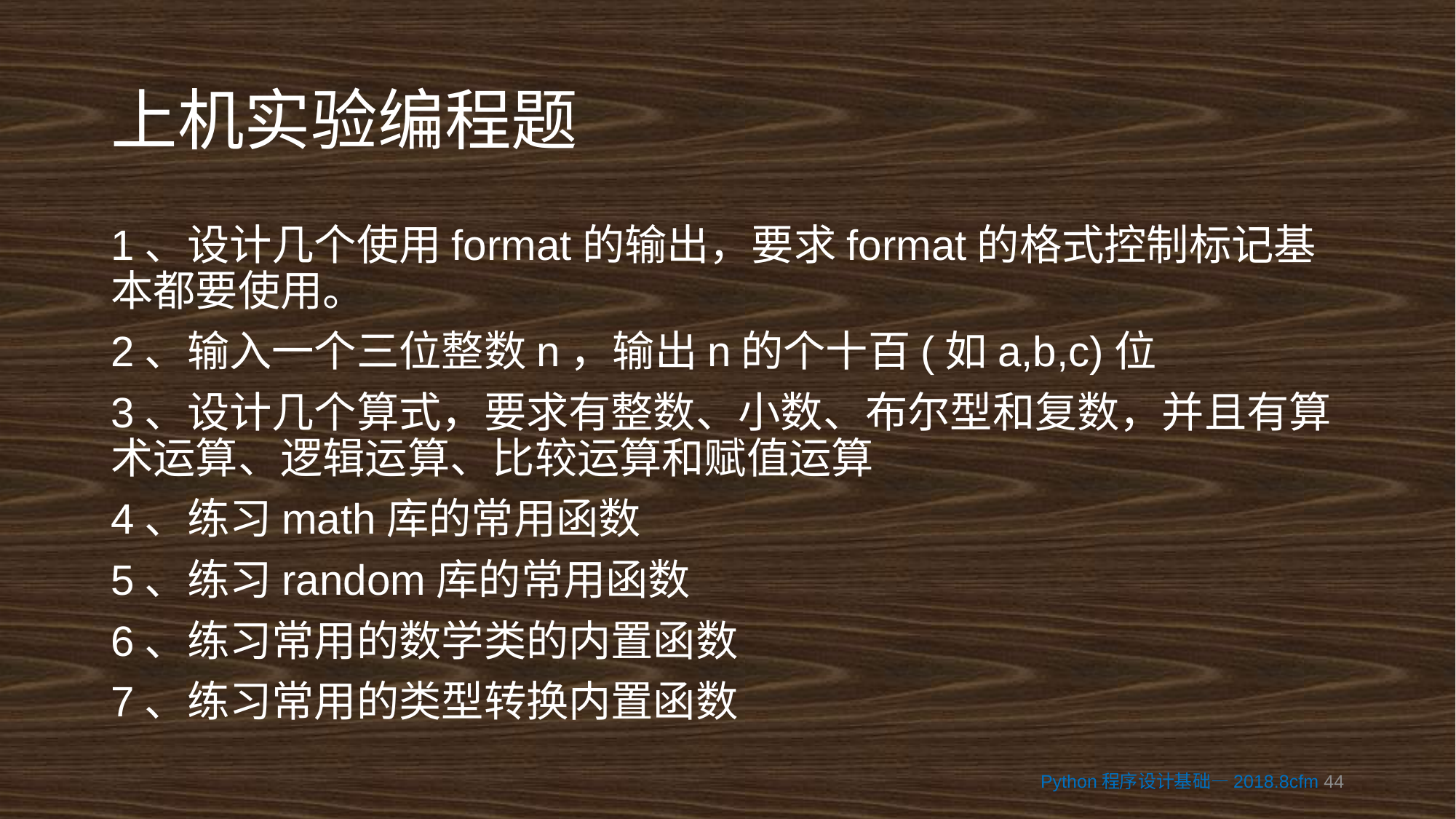

# 上机实验编程题
1、设计几个使用format的输出，要求format的格式控制标记基本都要使用。
2、输入一个三位整数n，输出n的个十百(如a,b,c)位
3、设计几个算式，要求有整数、小数、布尔型和复数，并且有算术运算、逻辑运算、比较运算和赋值运算
4、练习math库的常用函数
5、练习random库的常用函数
6、练习常用的数学类的内置函数
7、练习常用的类型转换内置函数

Python程序设计基础—2018.8cfm 44